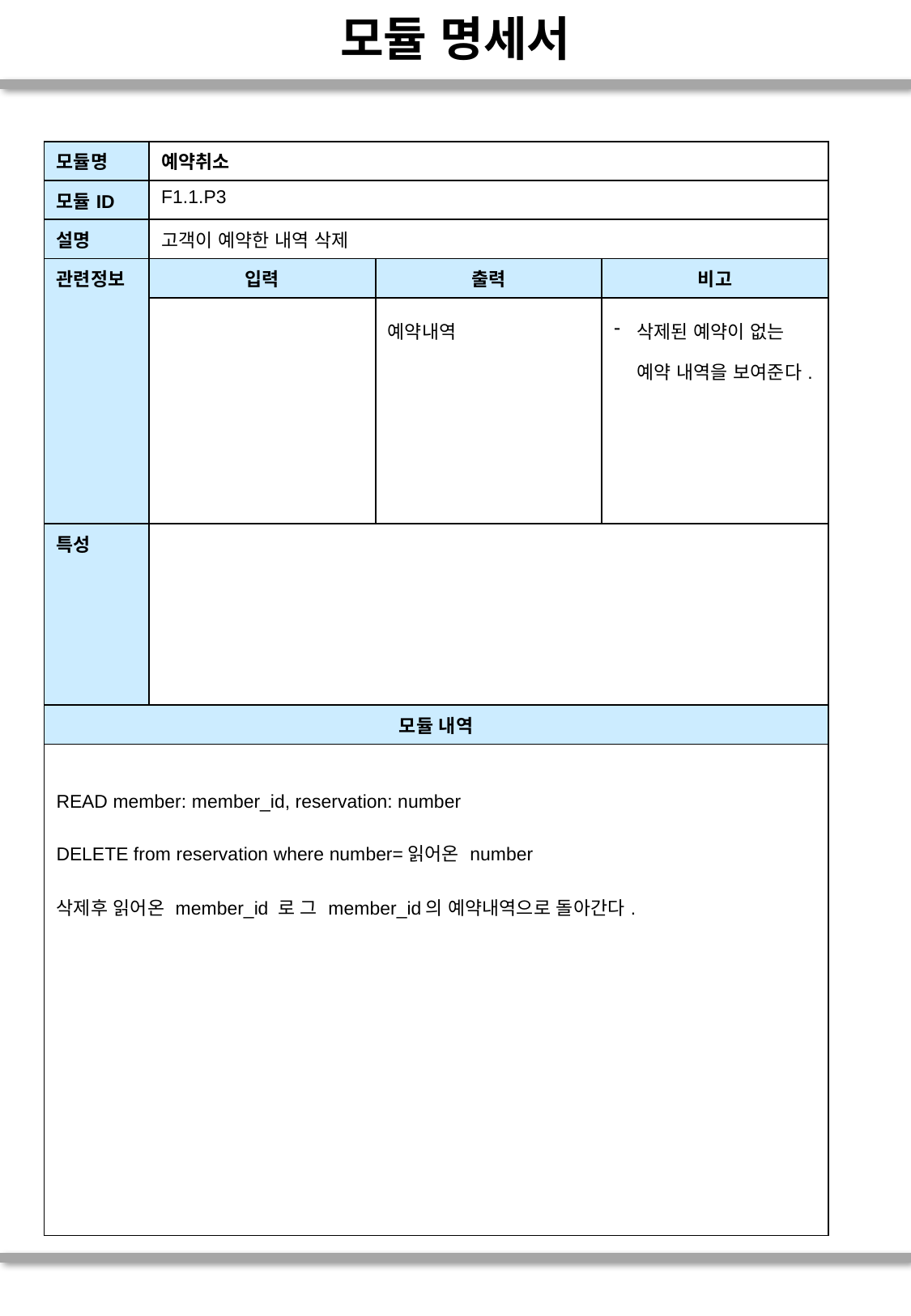

# 모듈 명세서
| 모듈명 | 예약취소 |  |  |
| --- | --- | --- | --- |
| 모듈ID | F1.1.P3 |  |  |
| 설명 | 고객이 예약한 내역 삭제 |  |  |
| 관련정보 | 입력 | 출력 | 비고 |
|  |  | 예약내역 | 삭제된 예약이 없는 예약 내역을 보여준다. |
| 특성 |  |  |  |
| 모듈 내역 |  |  |  |
| READ member: member\_id, reservation: number DELETE from reservation where number=읽어온 number 삭제후 읽어온 member\_id 로 그 member\_id의 예약내역으로 돌아간다. |  |  |  |